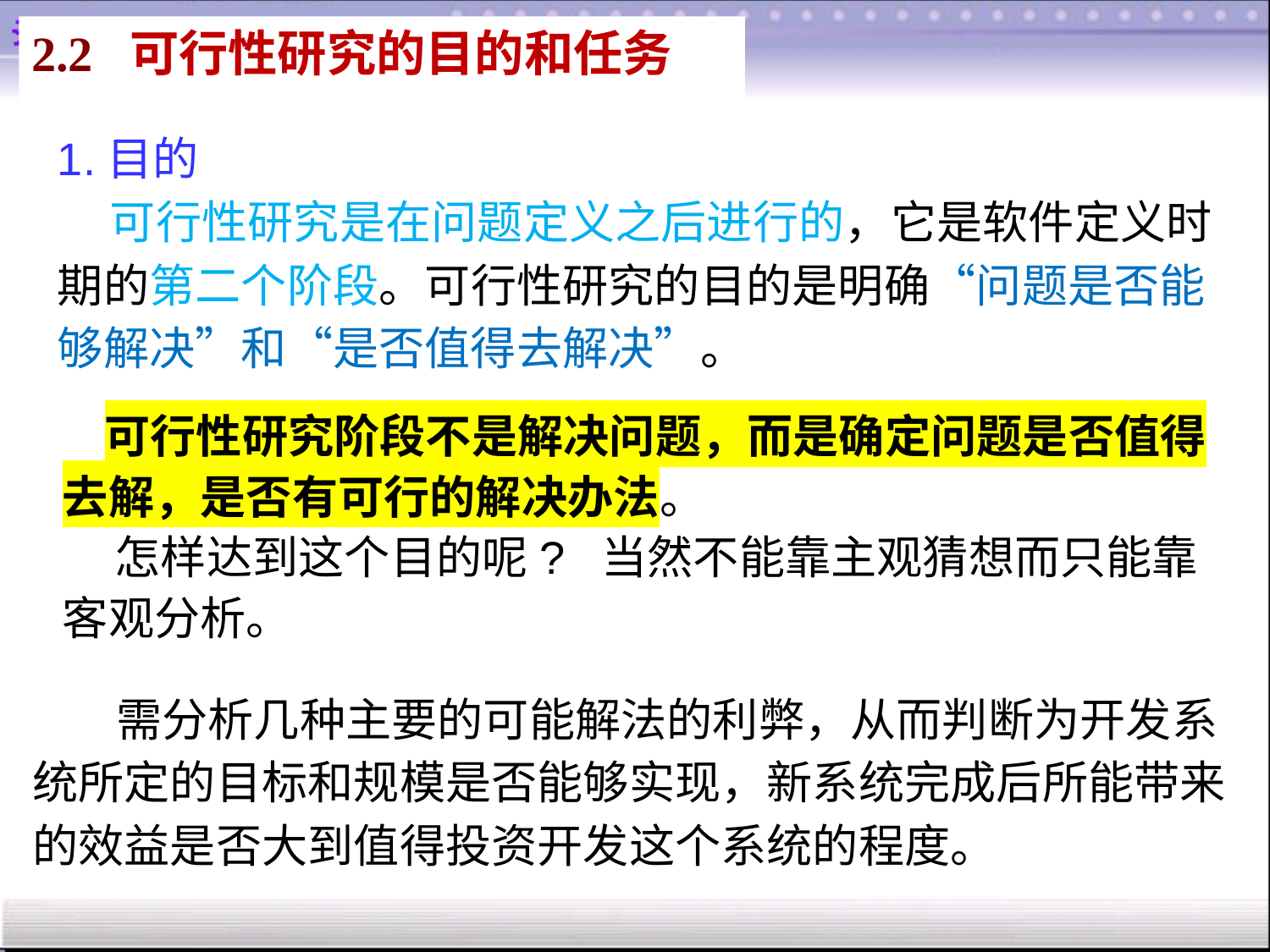

2.2  可行性研究的目的和任务
1.目的
    可行性研究是在问题定义之后进行的，它是软件定义时期的第二个阶段。可行性研究的目的是明确“问题是否能够解决”和“是否值得去解决”。
   可行性研究阶段不是解决问题，而是确定问题是否值得去解，是否有可行的解决办法。
    怎样达到这个目的呢?  当然不能靠主观猜想而只能靠客观分析。
       需分析几种主要的可能解法的利弊，从而判断为开发系统所定的目标和规模是否能够实现，新系统完成后所能带来的效益是否大到值得投资开发这个系统的程度。